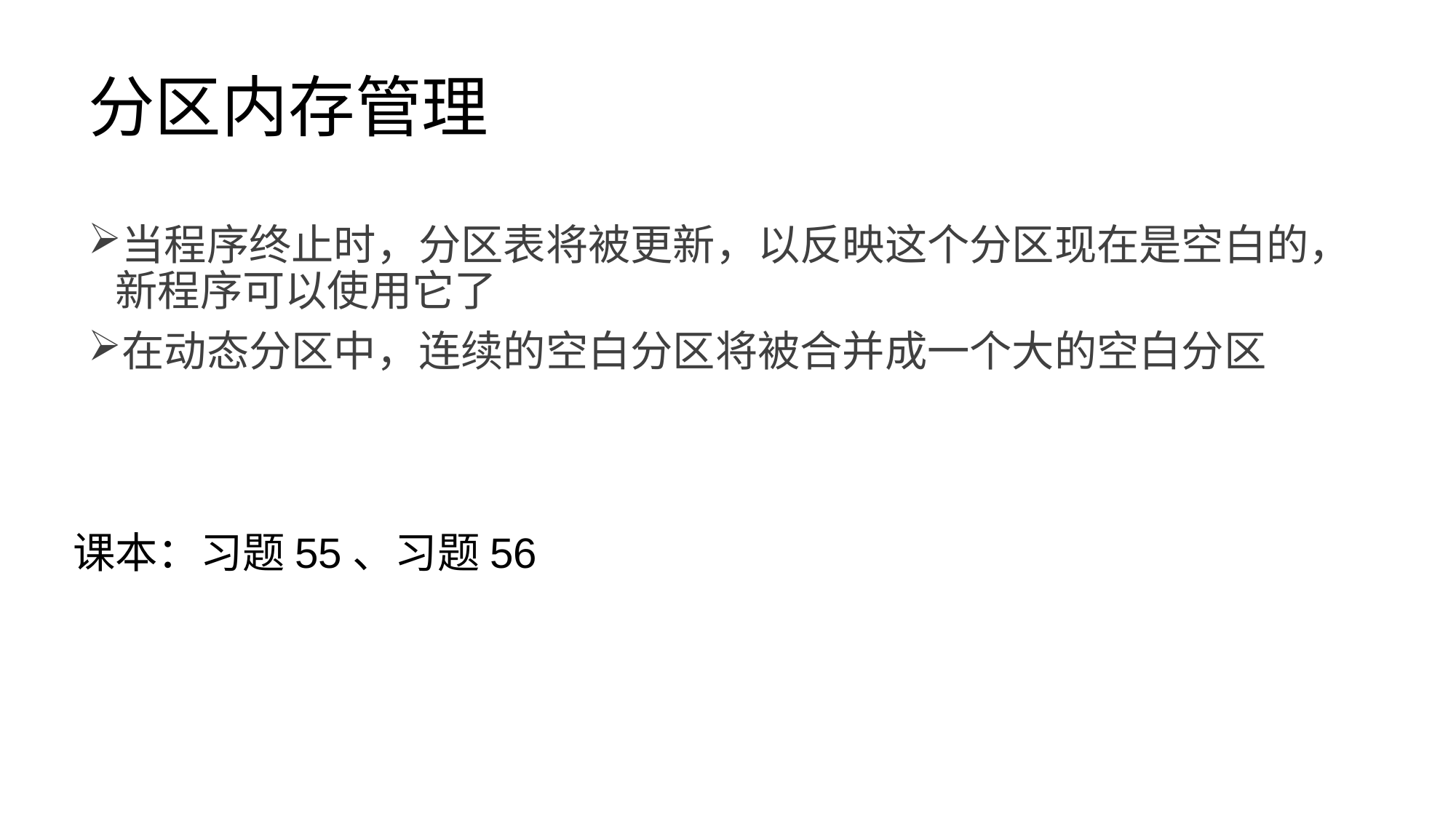

# 分区内存管理
当程序终止时，分区表将被更新，以反映这个分区现在是空白的，新程序可以使用它了
在动态分区中，连续的空白分区将被合并成一个大的空白分区

课本：习题55、习题56